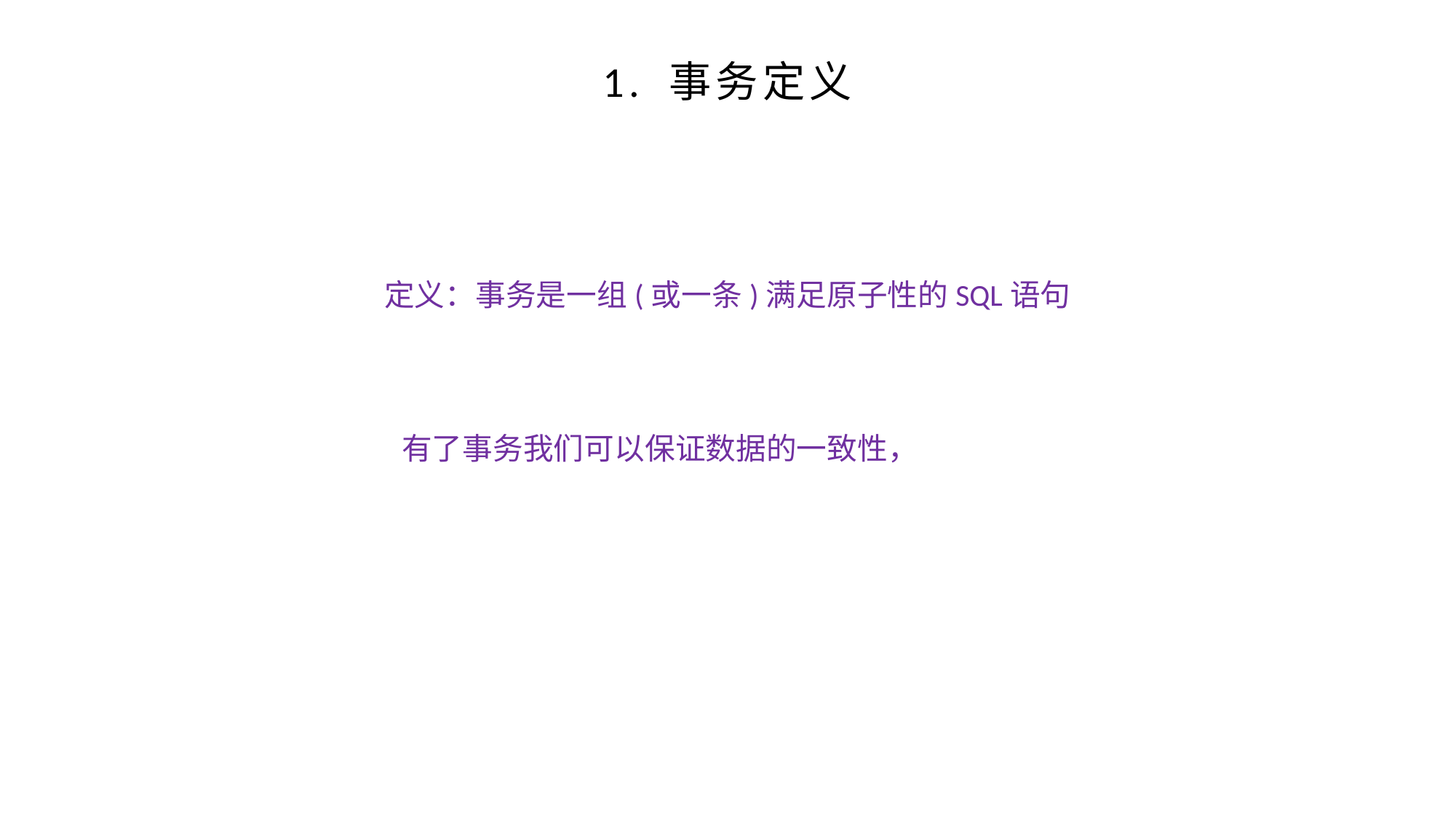

1. 事务定义
定义：事务是一组(或一条)满足原子性的SQL语句
有了事务我们可以保证数据的一致性，